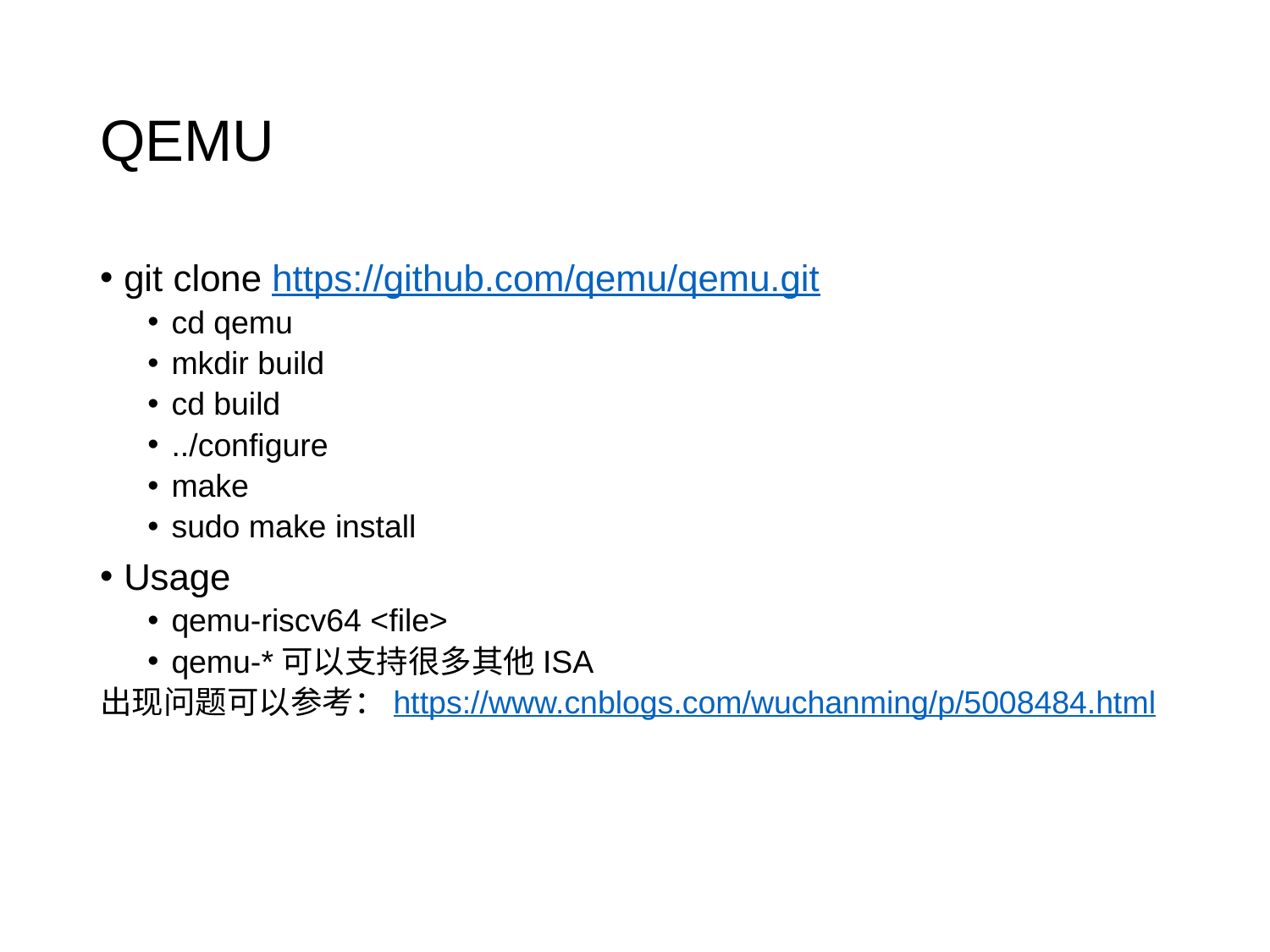

# QEMU
git clone https://github.com/qemu/qemu.git
cd qemu
mkdir build
cd build
../configure
make
sudo make install
Usage
qemu-riscv64 <file>
qemu-*可以支持很多其他ISA
出现问题可以参考：https://www.cnblogs.com/wuchanming/p/5008484.html